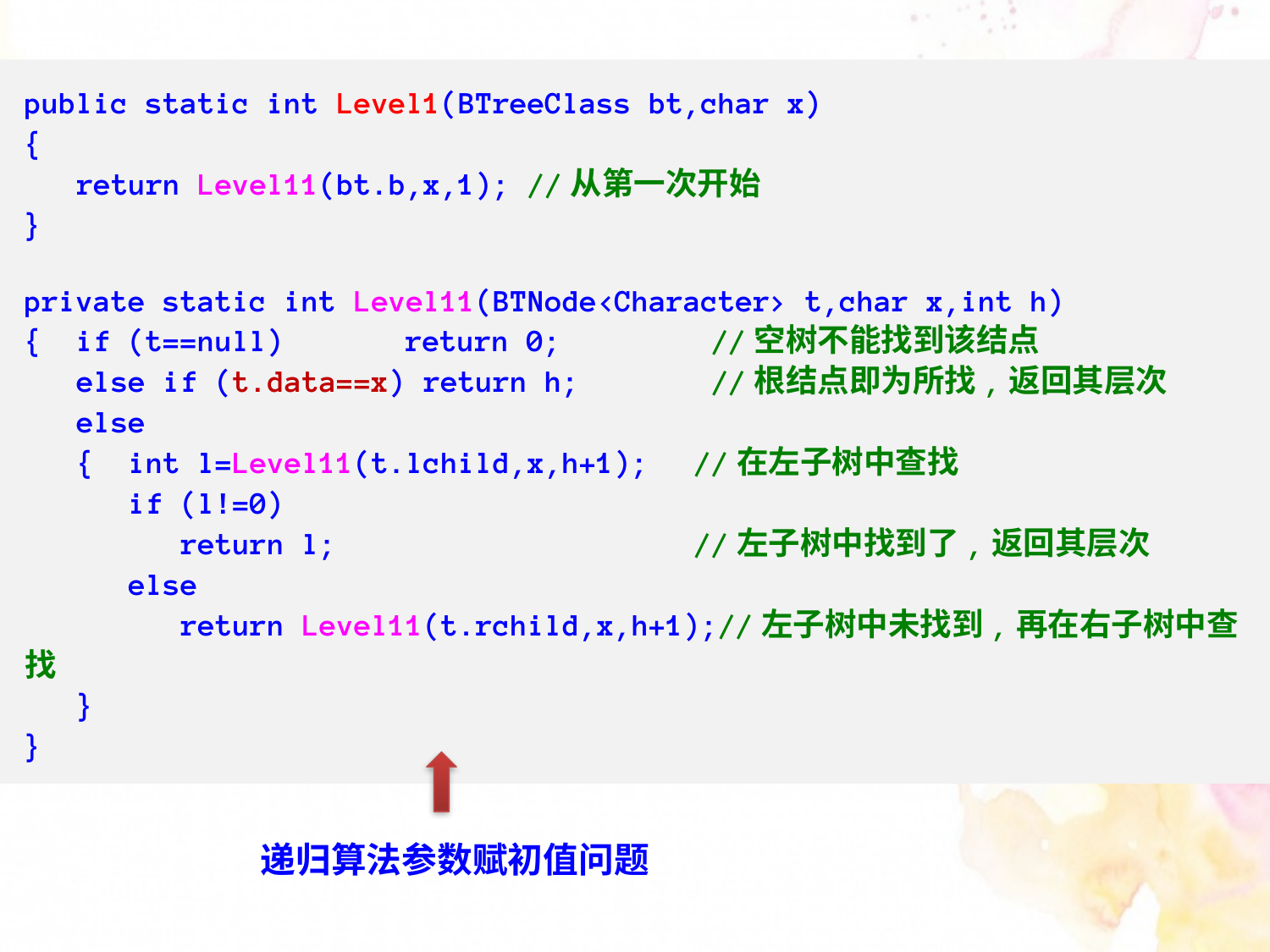

public static int Level1(BTreeClass bt,char x)
{
   return Level11(bt.b,x,1); //从第一次开始
}
private static int Level11(BTNode<Character> t,char x,int h)
{  if (t==null)	return 0;	   //空树不能找到该结点
   else if (t.data==x) return h;	   //根结点即为所找,返回其层次
   else
   {  int l=Level11(t.lchild,x,h+1);	  //在左子树中查找
      if (l!=0)
         return l;			  //左子树中找到了,返回其层次
      else
         return Level11(t.rchild,x,h+1);//左子树中未找到,再在右子树中查找
   }
}

递归算法参数赋初值问题